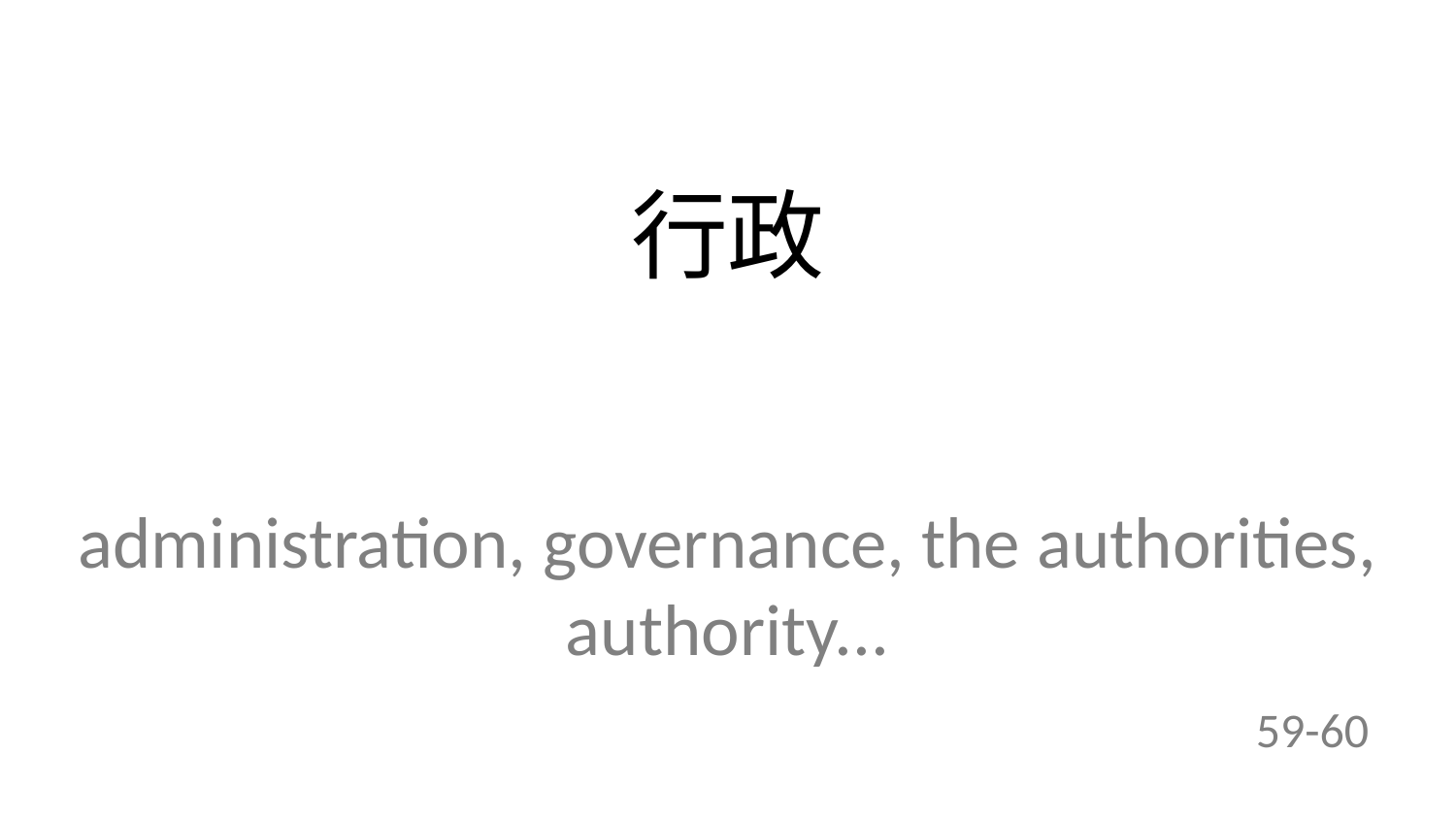

行政

administration, governance, the authorities, authority...
59-60